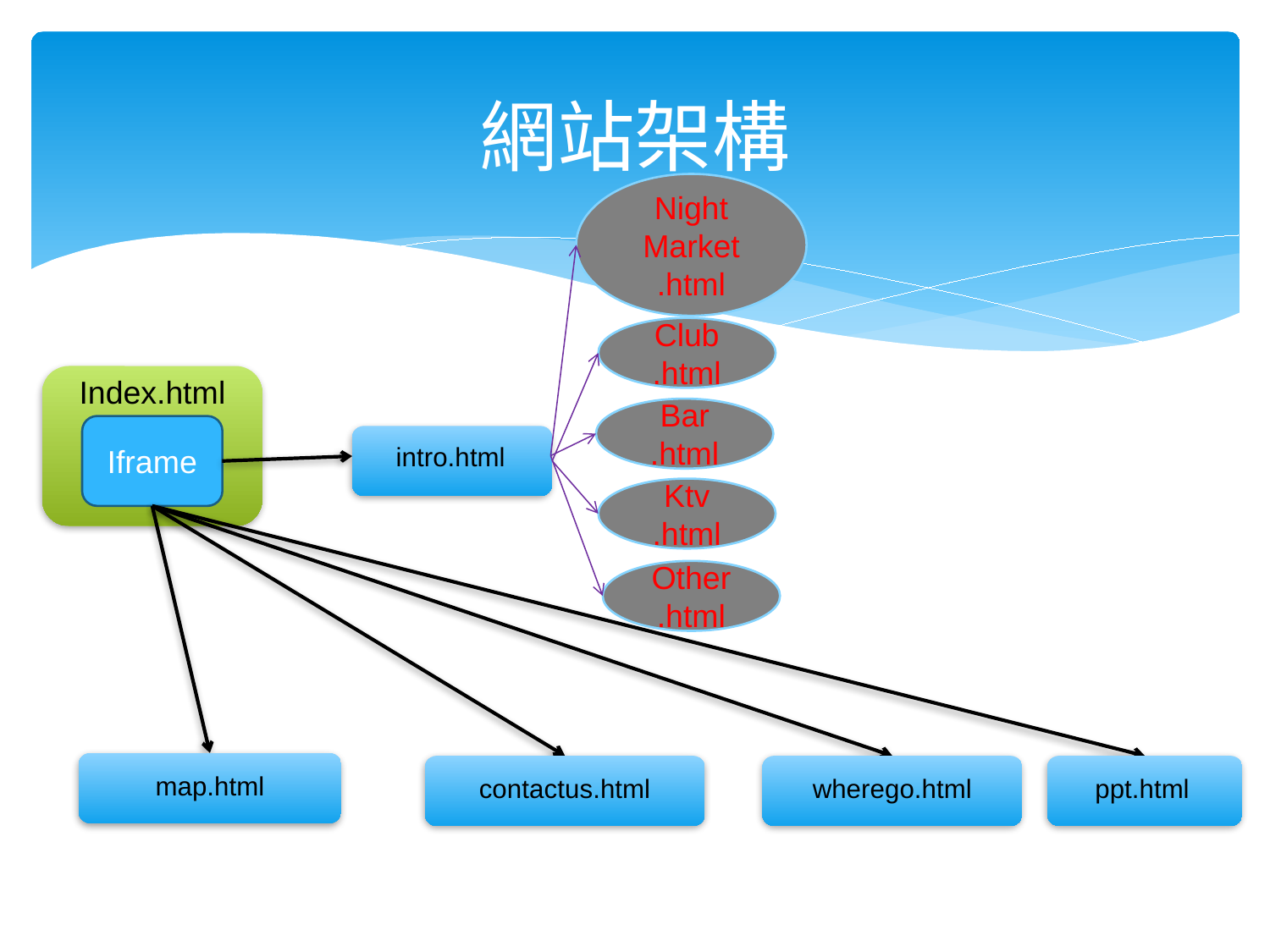

# 網站架構
Night
Market
.html
Club
.html

Index.html
Iframe
Bar
.html

intro.html
Ktv
.html
Other
.html

map.html

contactus.html

wherego.html

ppt.html